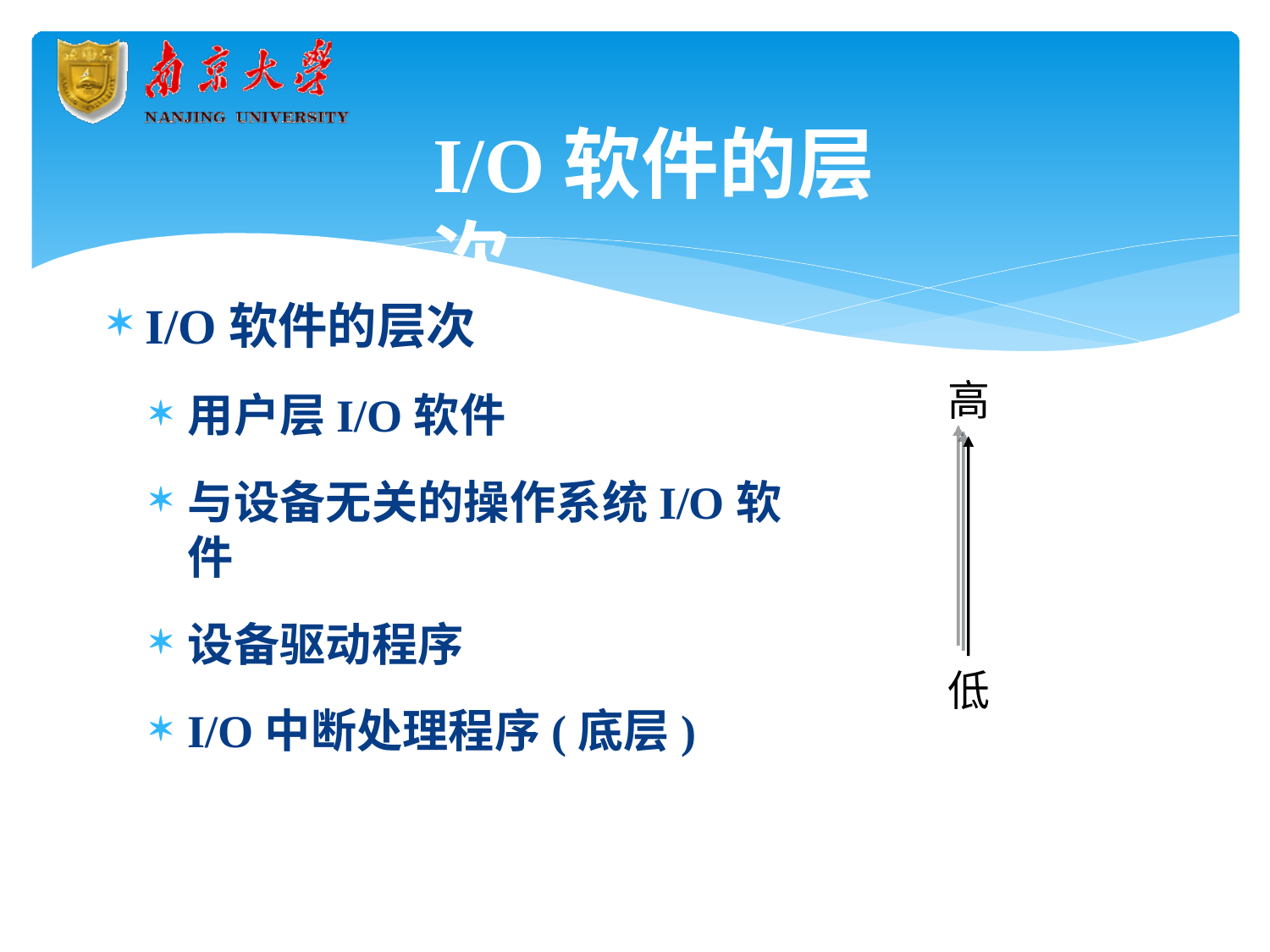

# I/O软件的层次
I/O软件的层次
用户层I/O软件
与设备无关的操作系统I/O软件
设备驱动程序
I/O中断处理程序(底层)
高

低